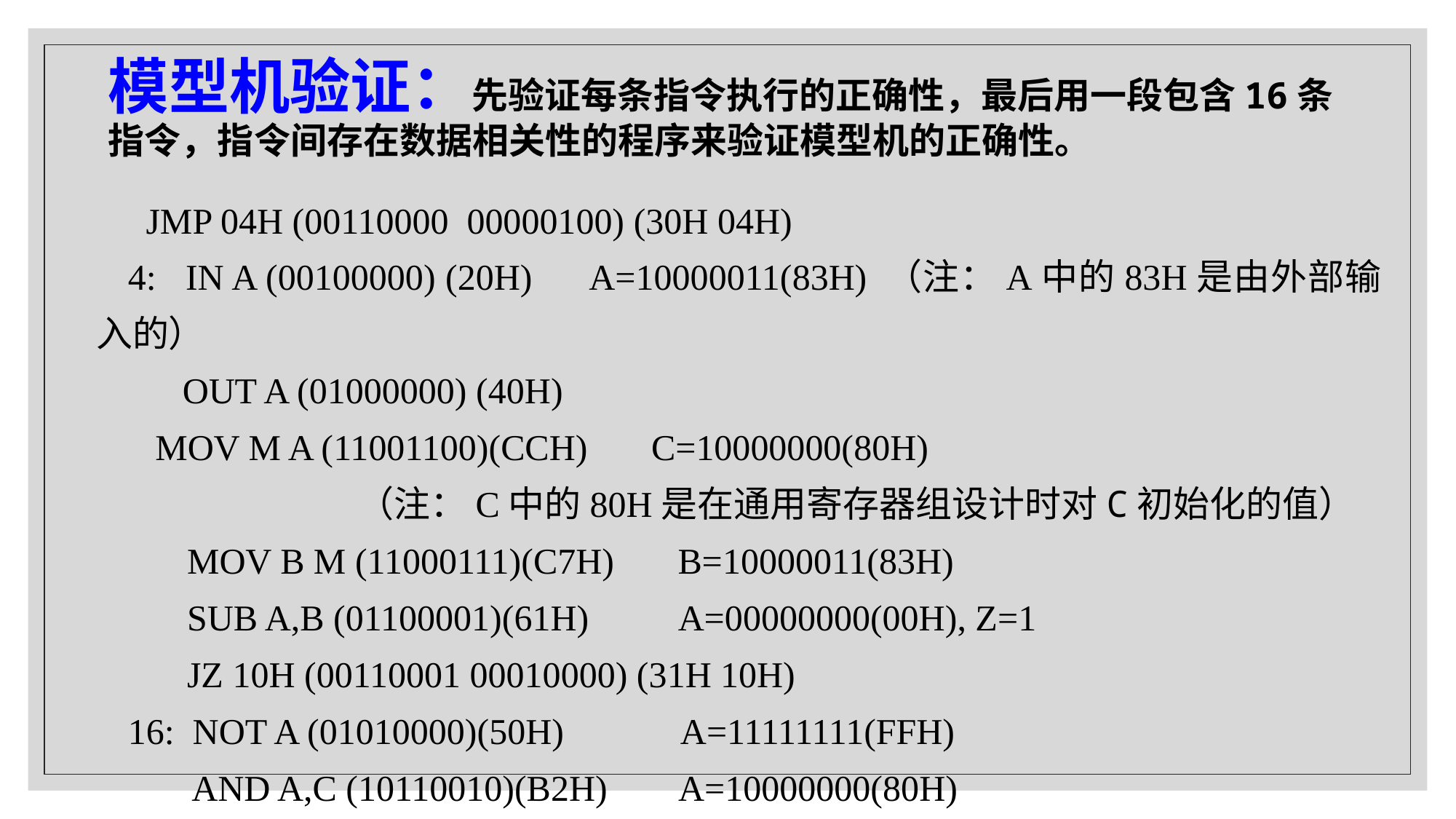

模型机验证：先验证每条指令执行的正确性，最后用一段包含16条指令，指令间存在数据相关性的程序来验证模型机的正确性。
  JMP 04H (00110000  00000100) (30H 04H)
4:   IN A (00100000) (20H)      A=10000011(83H) （注：A中的83H是由外部输入的）
      OUT A (01000000) (40H)
   MOV M A (11001100)(CCH)       C=10000000(80H)
                           （注：C中的80H是在通用寄存器组设计时对C初始化的值）
   MOV B M (11000111)(C7H)       B=10000011(83H)
   SUB A,B (01100001)(61H)          A=00000000(00H), Z=1
   JZ 10H (00110001 00010000) (31H 10H)
16:  NOT A (01010000)(50H)             A=11111111(FFH)
       AND A,C (10110010)(B2H)        A=10000000(80H)